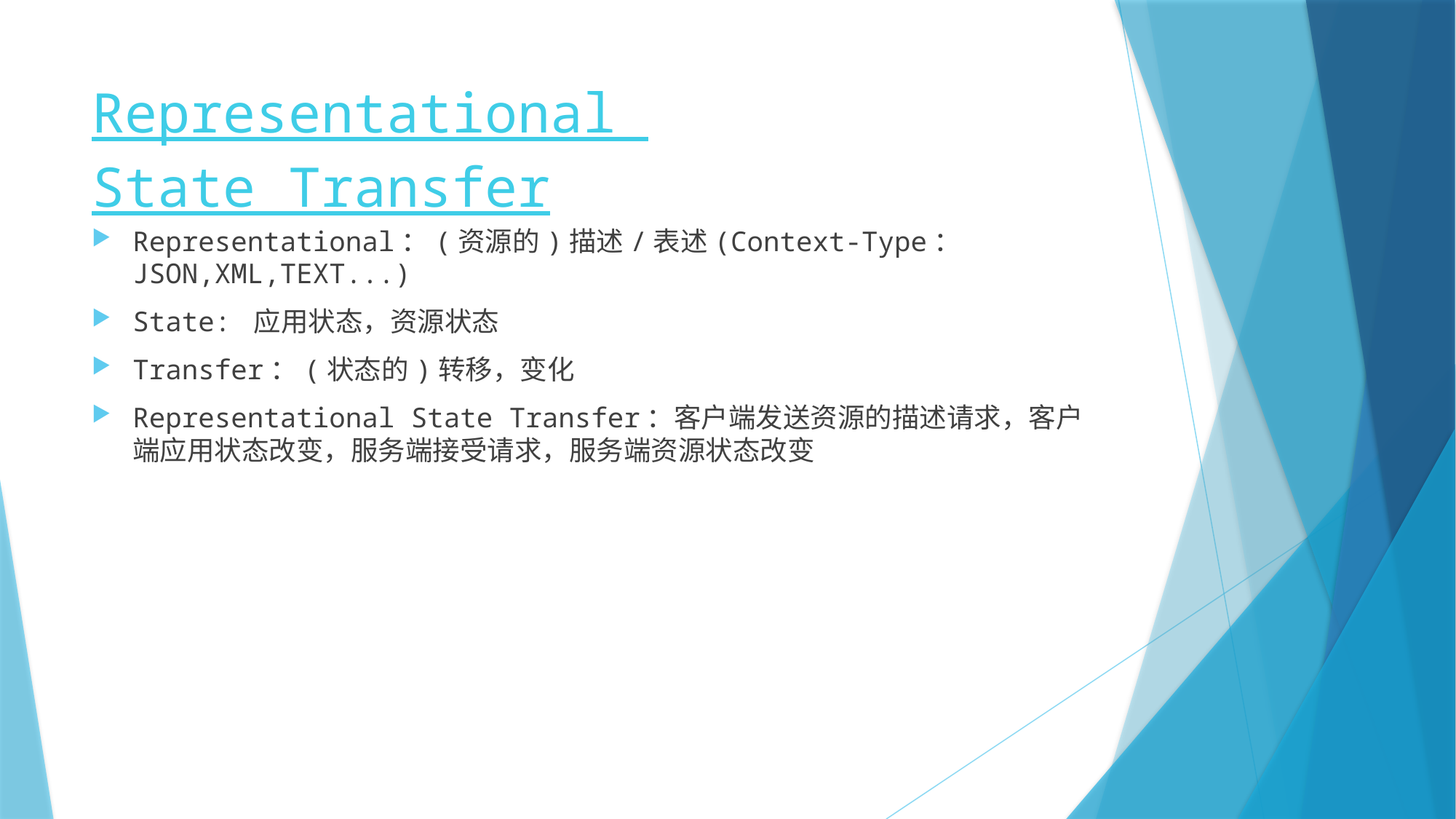

# Representational State Transfer
Representational：(资源的)描述/表述(Context-Type：JSON,XML,TEXT...)
State: 应用状态，资源状态
Transfer：(状态的)转移，变化
Representational State Transfer：客户端发送资源的描述请求，客户端应用状态改变，服务端接受请求，服务端资源状态改变